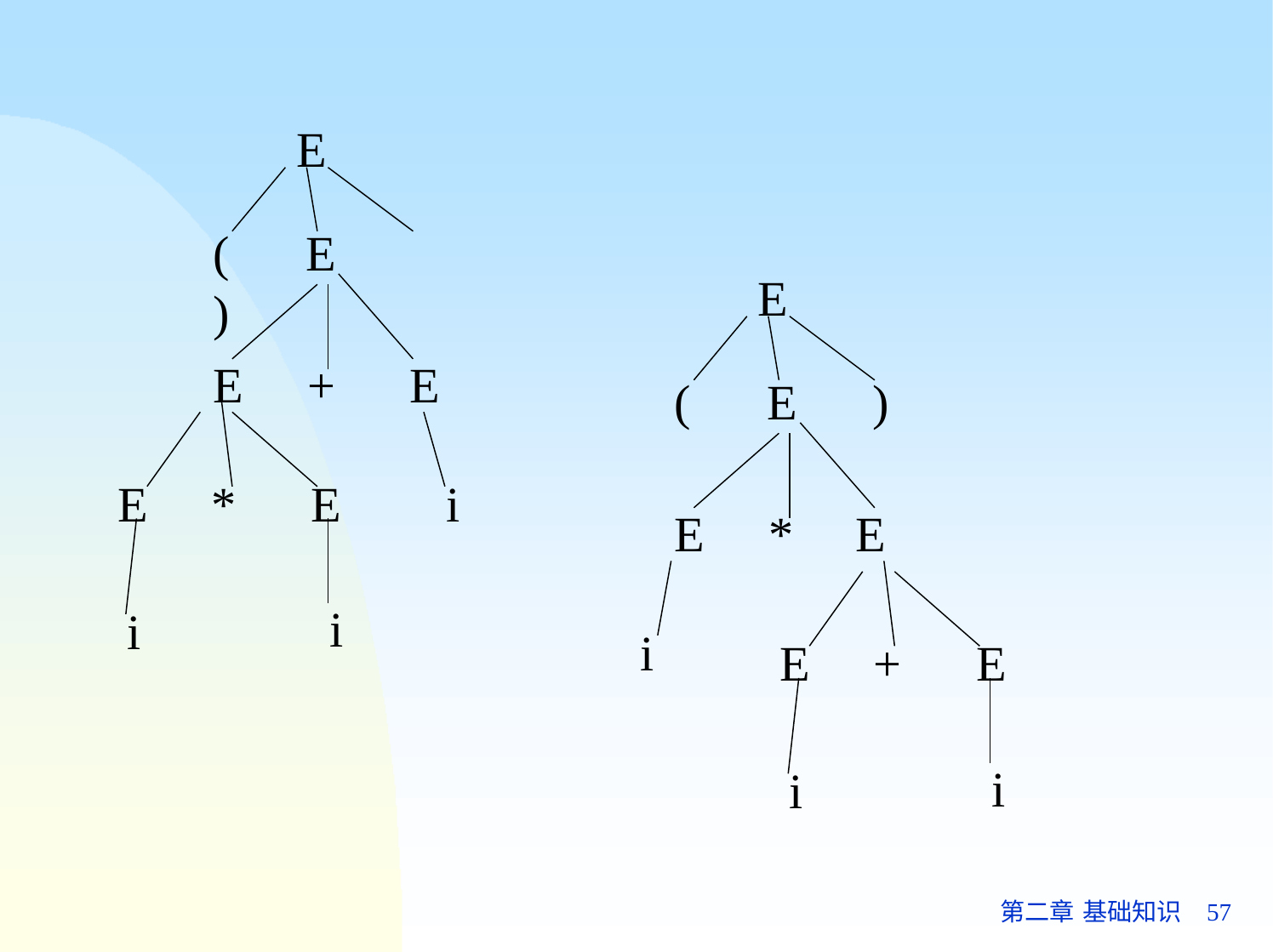

E
(	E	)

E

E	+	E
(	E	)

E	*	E
i
E	*	E

i
i
i
E	+	E

i
i
第二章 基础知识	57